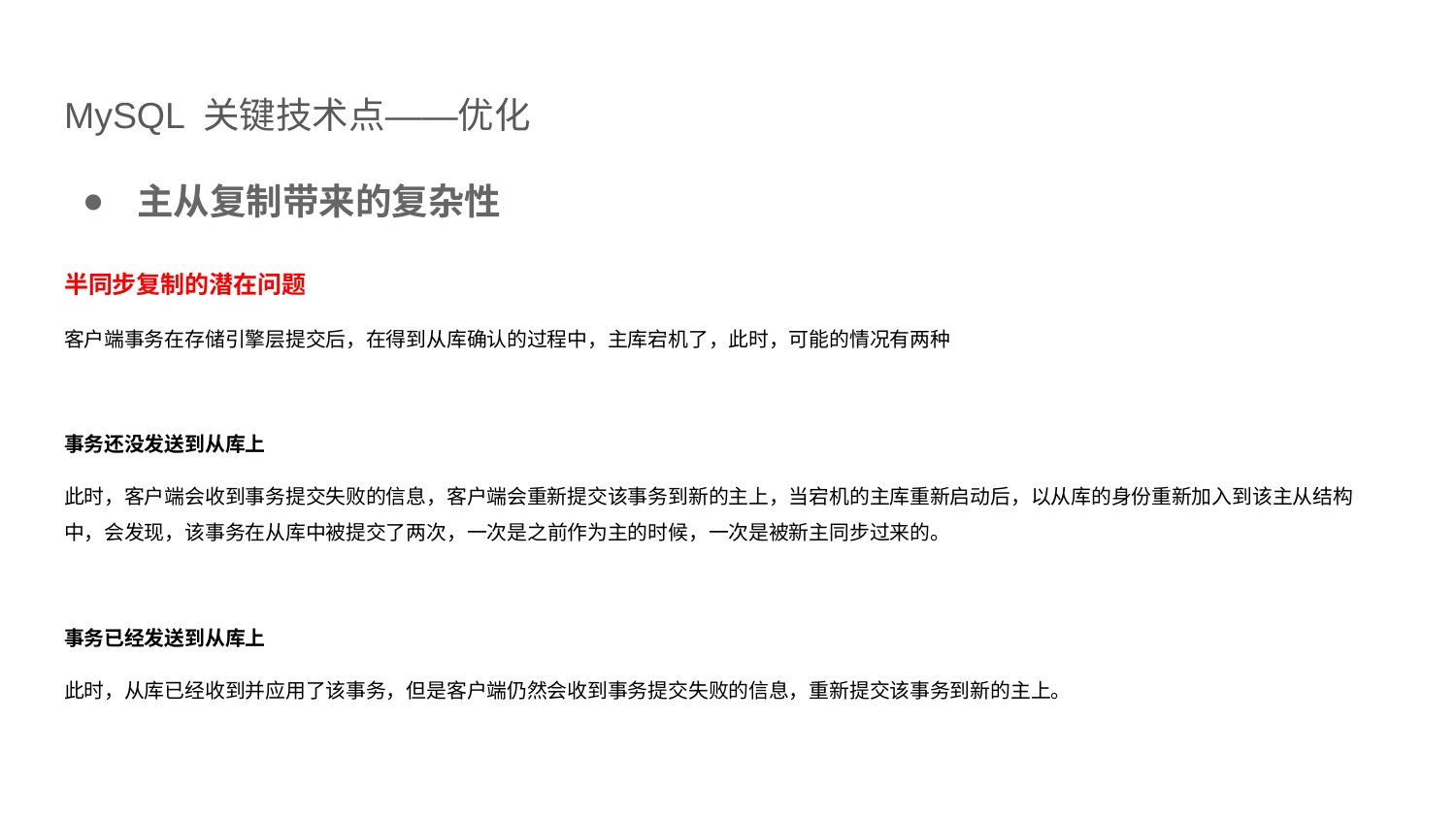

# MySQL 关键技术点——优化
主从复制带来的复杂性
半同步复制的潜在问题
客户端事务在存储引擎层提交后，在得到从库确认的过程中，主库宕机了，此时，可能的情况有两种

事务还没发送到从库上
此时，客户端会收到事务提交失败的信息，客户端会重新提交该事务到新的主上，当宕机的主库重新启动后，以从库的身份重新加入到该主从结构中，会发现，该事务在从库中被提交了两次，一次是之前作为主的时候，一次是被新主同步过来的。

事务已经发送到从库上
此时，从库已经收到并应用了该事务，但是客户端仍然会收到事务提交失败的信息，重新提交该事务到新的主上。